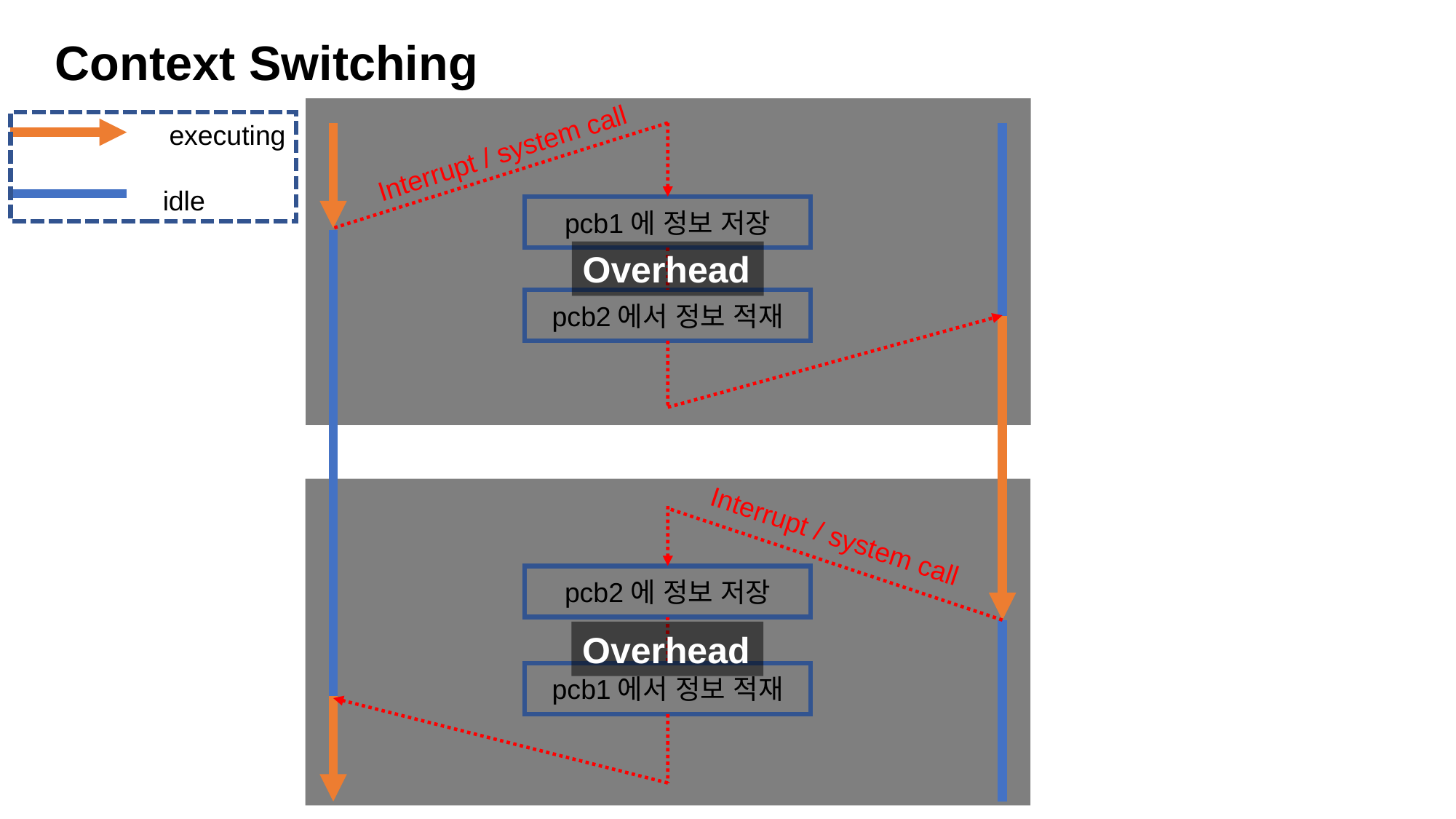

Context Switching

executing

        idle
Interrupt / system call
pcb1에 정보 저장
Overhead
pcb2에서 정보 적재

Interrupt / system call
pcb2에 정보 저장
Overhead
pcb1에서 정보 적재